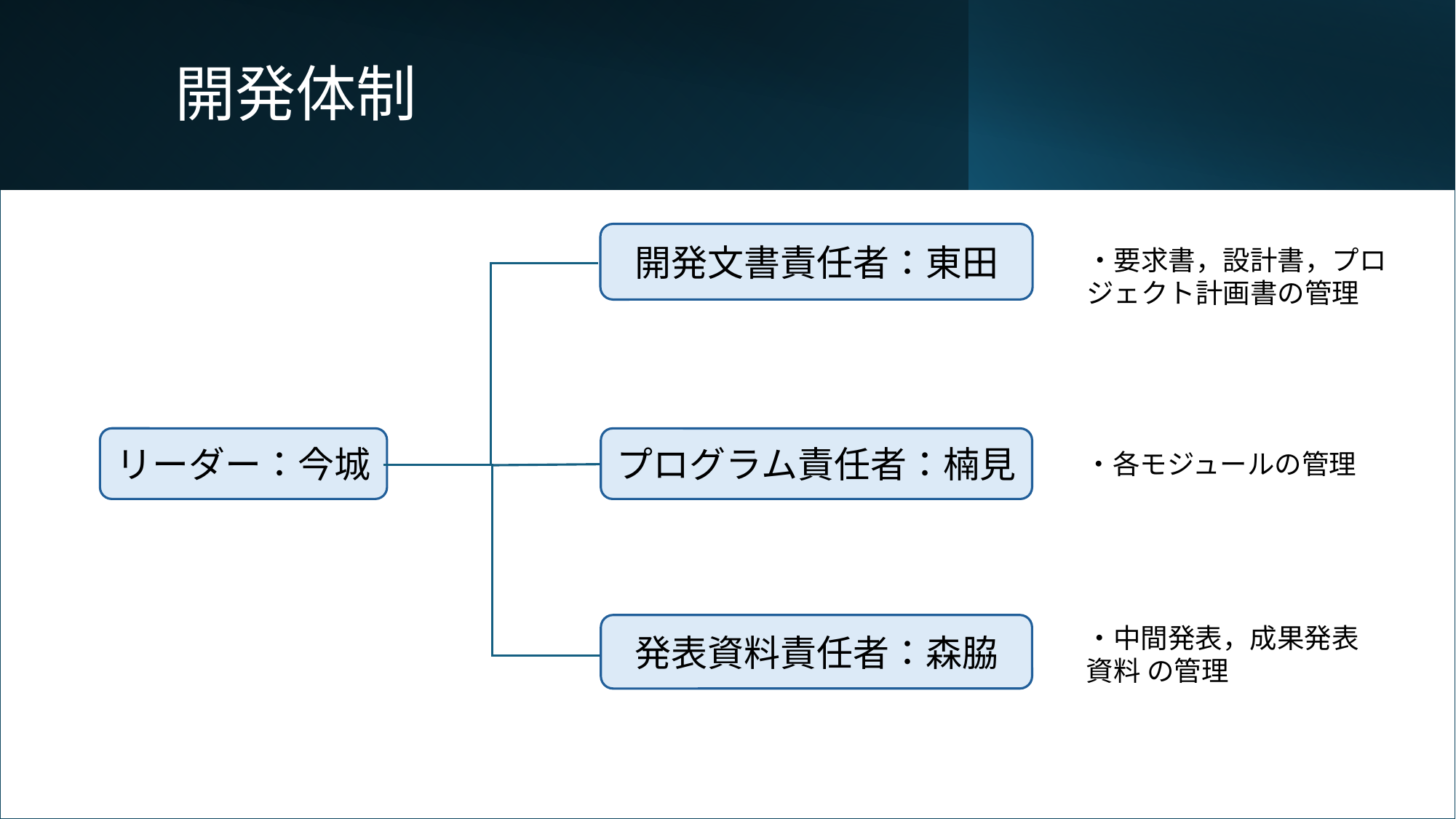

# 開発体制
開発文書責任者：東田
・要求書，設計書，プロ ジェクト計画書の管理
リーダー：今城
プログラム責任者：楠見
・各モジュールの管理
発表資料責任者：森脇
・中間発表，成果発表資料 の管理